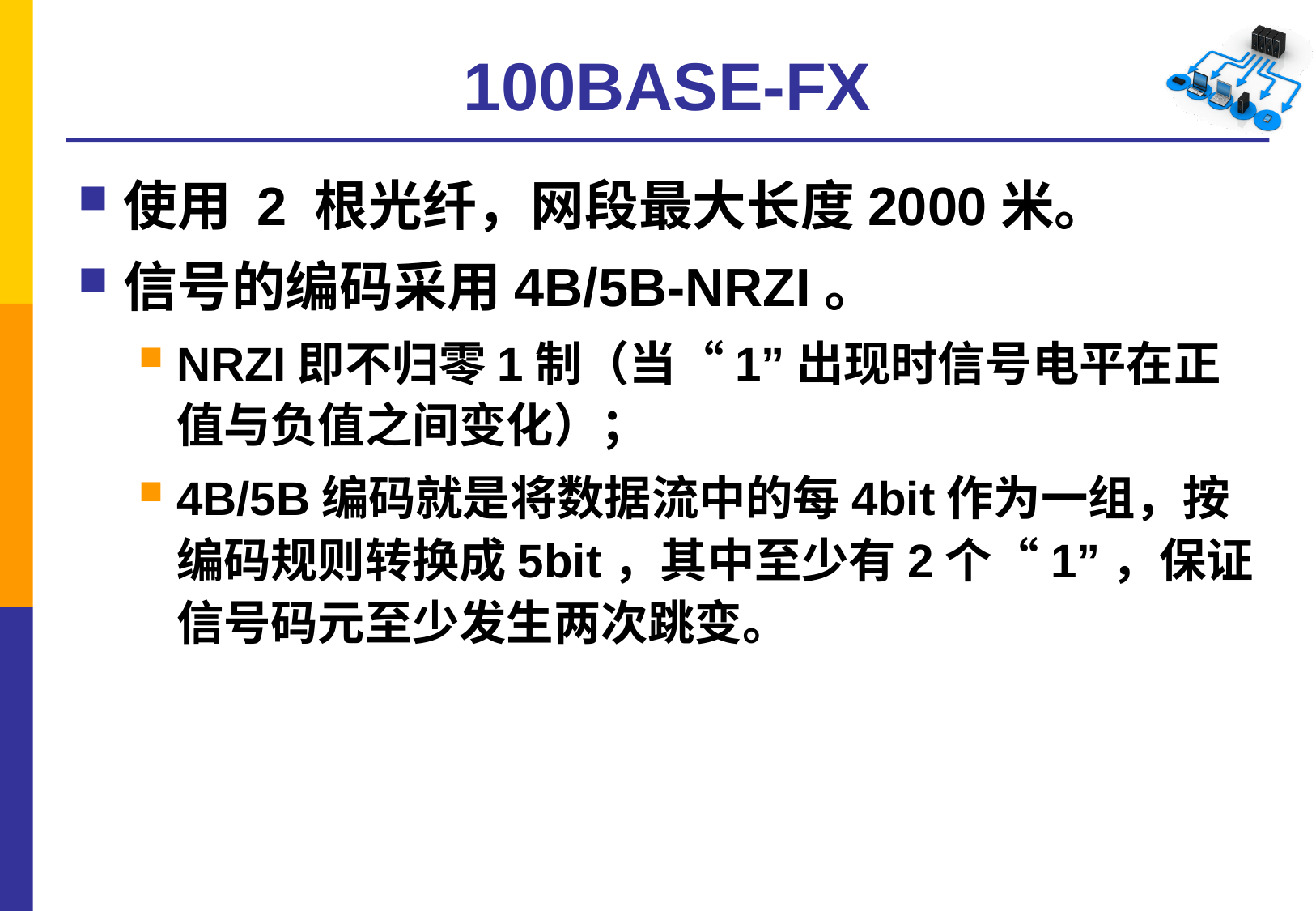

# 100BASE-FX
使用 2 根光纤，网段最大长度2000米。
信号的编码采用4B/5B-NRZI。
NRZI即不归零1制（当“1”出现时信号电平在正值与负值之间变化）；
4B/5B编码就是将数据流中的每4bit作为一组，按编码规则转换成5bit，其中至少有2个“1”，保证信号码元至少发生两次跳变。